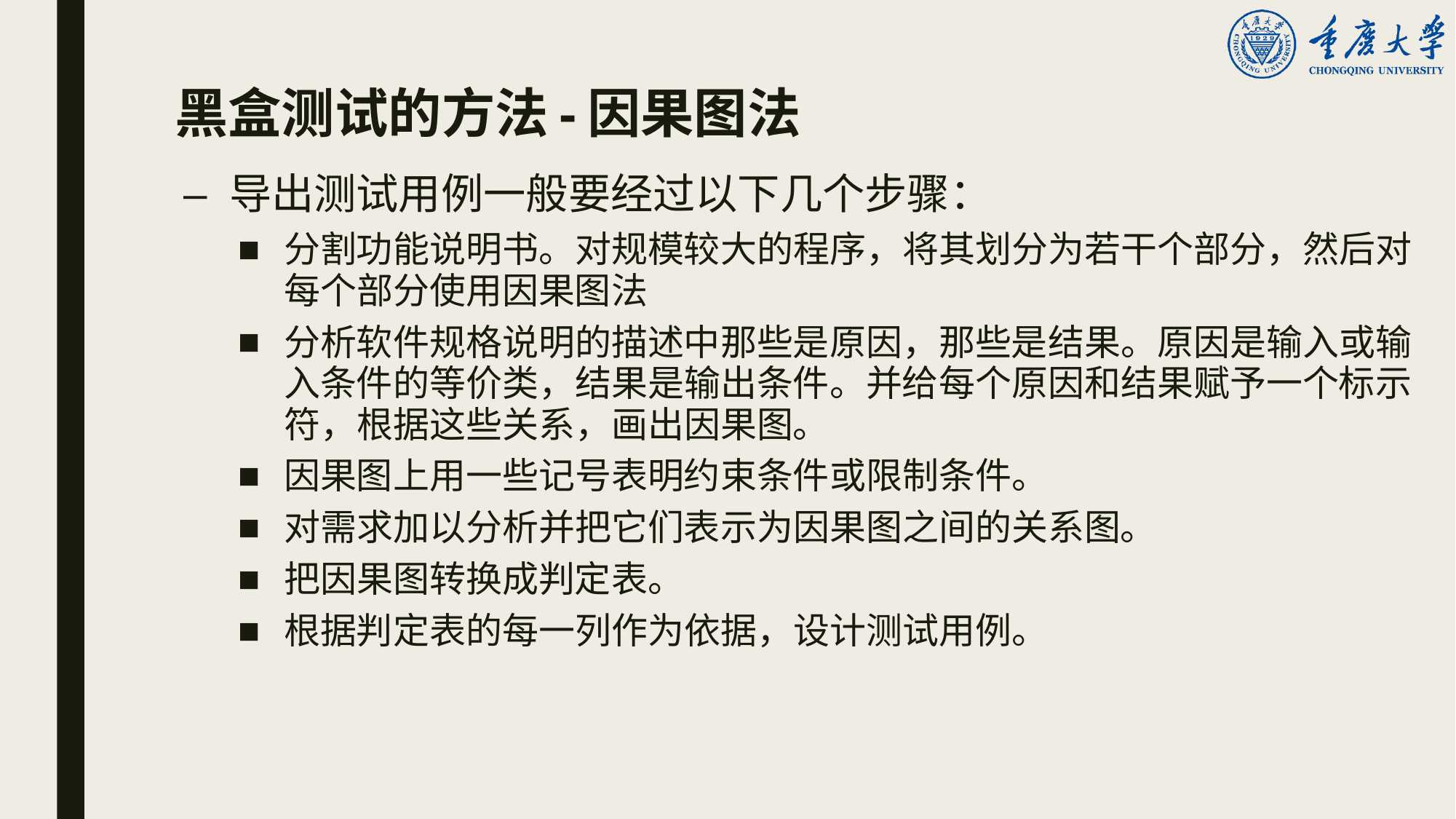

# 黑盒测试的方法-因果图法
导出测试用例一般要经过以下几个步骤：
分割功能说明书。对规模较大的程序，将其划分为若干个部分，然后对每个部分使用因果图法
分析软件规格说明的描述中那些是原因，那些是结果。原因是输入或输入条件的等价类，结果是输出条件。并给每个原因和结果赋予一个标示符，根据这些关系，画出因果图。
因果图上用一些记号表明约束条件或限制条件。
对需求加以分析并把它们表示为因果图之间的关系图。
把因果图转换成判定表。
根据判定表的每一列作为依据，设计测试用例。